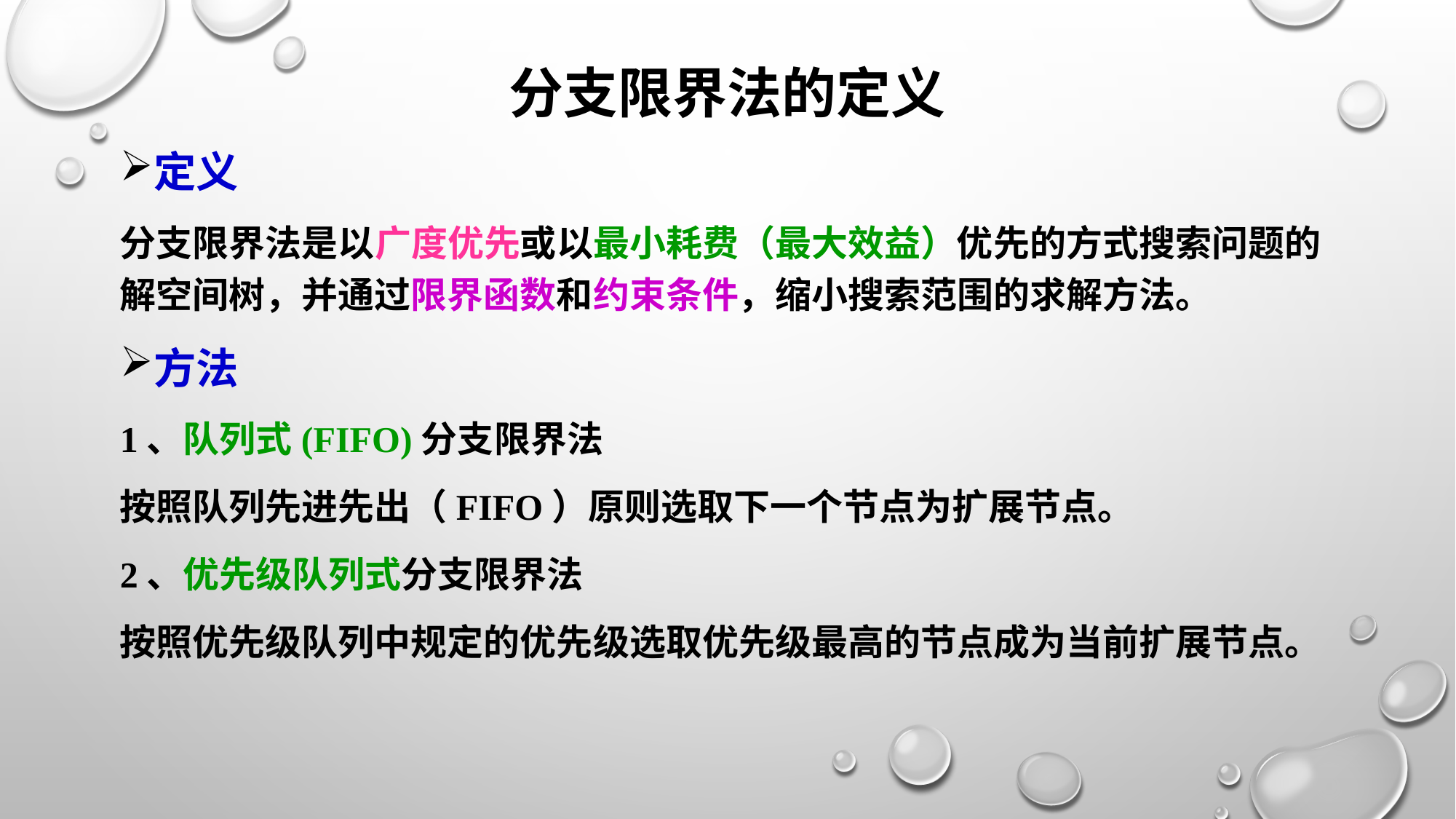

# 分支限界法的定义
定义
分支限界法是以广度优先或以最小耗费（最大效益）优先的方式搜索问题的解空间树，并通过限界函数和约束条件，缩小搜索范围的求解方法。
方法
1、队列式(FIFO)分支限界法
按照队列先进先出（FIFO）原则选取下一个节点为扩展节点。
2、优先级队列式分支限界法
按照优先级队列中规定的优先级选取优先级最高的节点成为当前扩展节点。